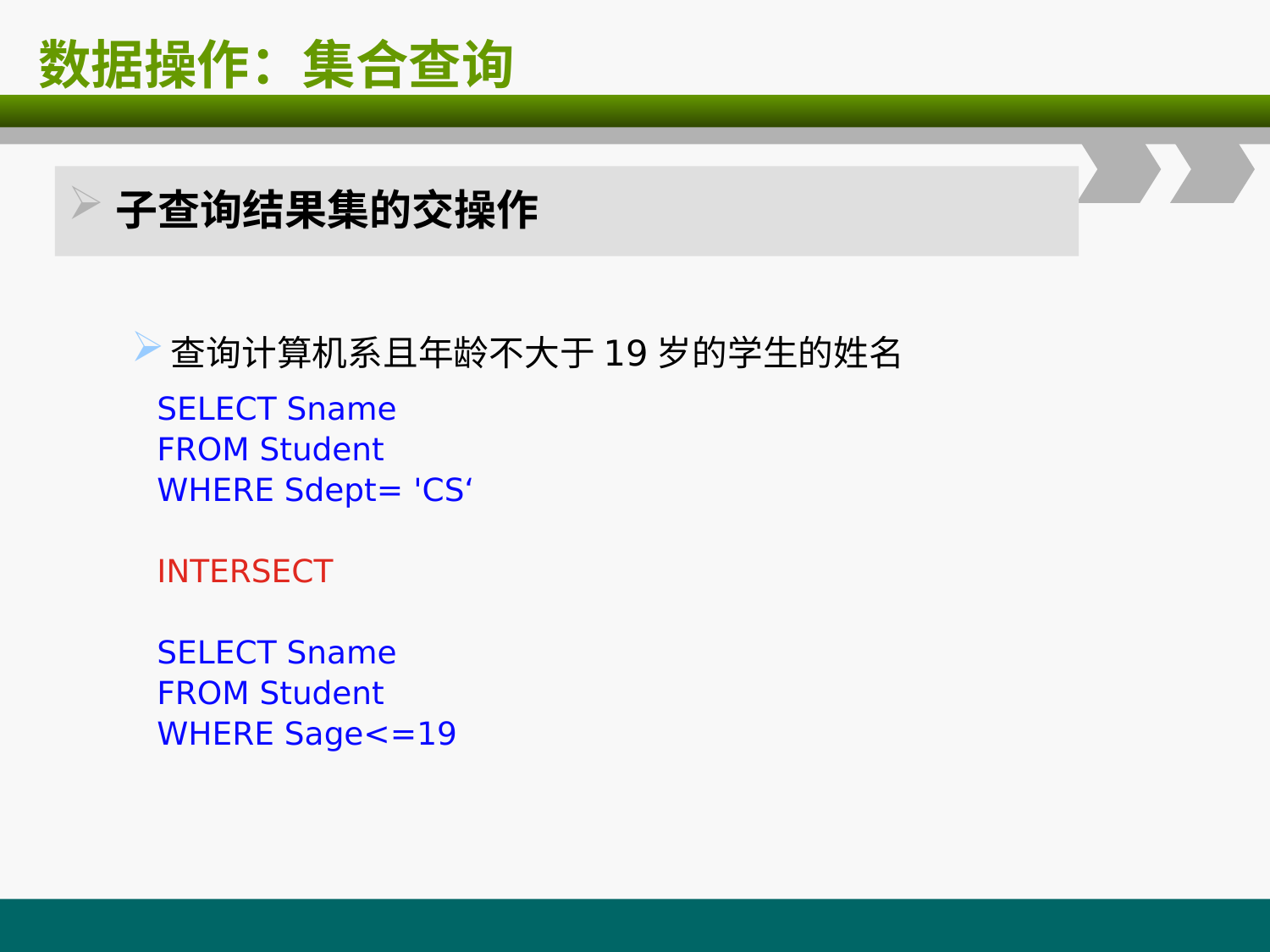

# 数据操作：集合查询
子查询结果集的交操作

查询计算机系且年龄不大于19岁的学生的姓名

        SELECT Sname
        FROM Student
        WHERE Sdept= 'CS‘

        INTERSECT

        SELECT Sname
        FROM Student
        WHERE Sage<=19